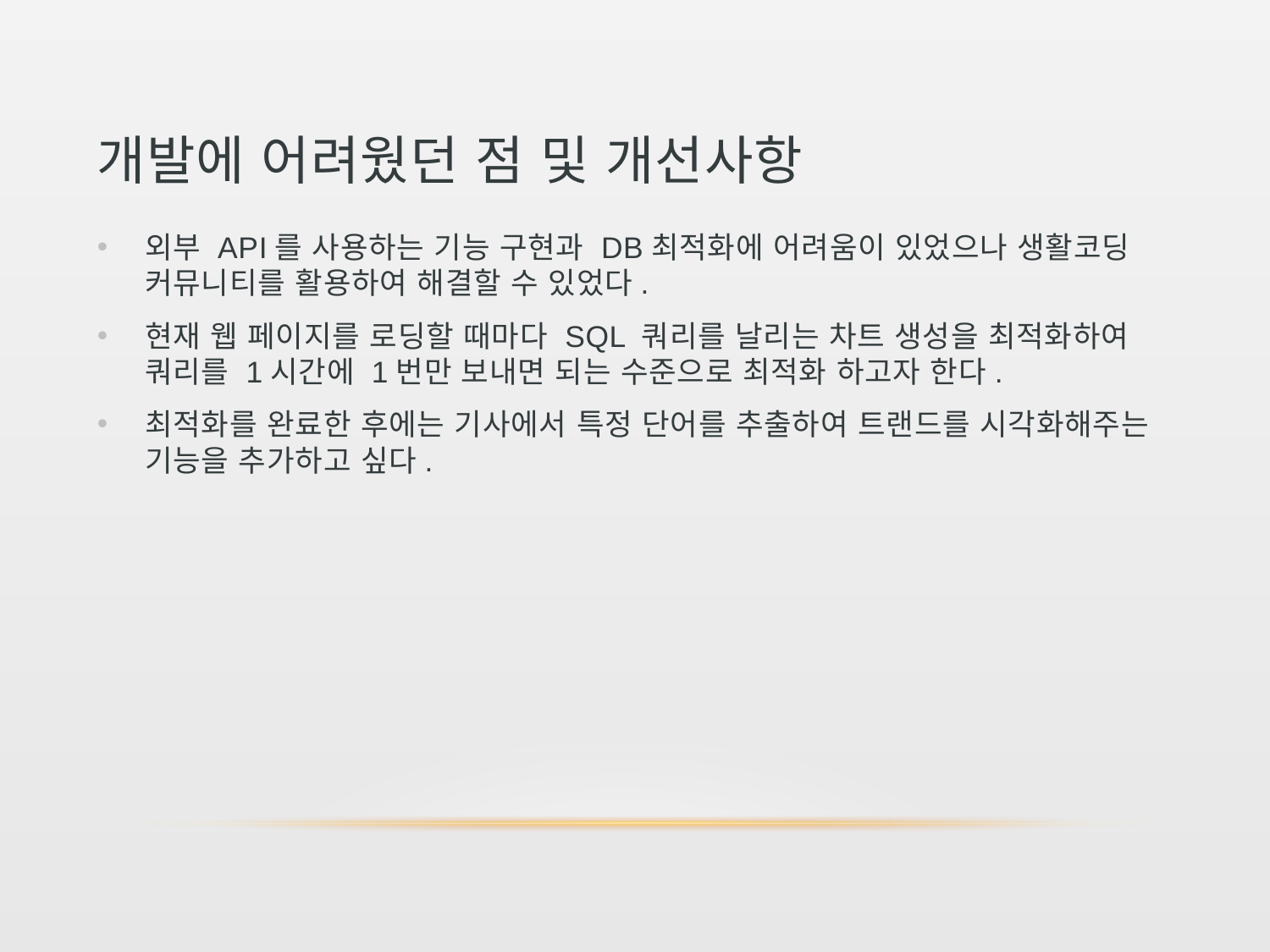

# 개발에 어려웠던 점 및 개선사항
외부 API를 사용하는 기능 구현과 DB최적화에 어려움이 있었으나 생활코딩 커뮤니티를 활용하여 해결할 수 있었다.
현재 웹 페이지를 로딩할 때마다 SQL 쿼리를 날리는 차트 생성을 최적화하여 쿼리를 1시간에 1번만 보내면 되는 수준으로 최적화 하고자 한다.
최적화를 완료한 후에는 기사에서 특정 단어를 추출하여 트랜드를 시각화해주는 기능을 추가하고 싶다.